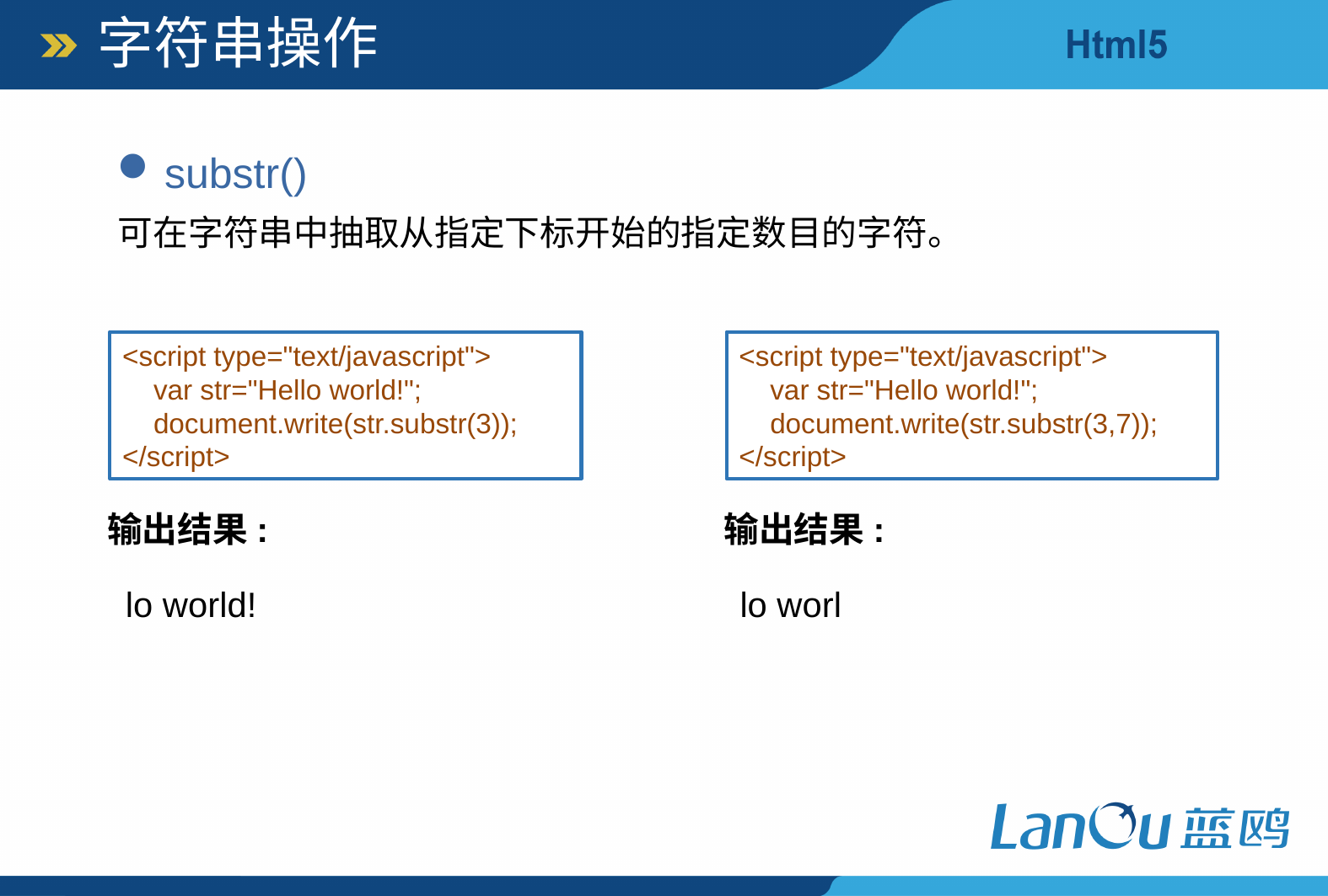

字符串操作
substr()
可在字符串中抽取从指定下标开始的指定数目的字符。
<script type="text/javascript">
    var str="Hello world!";
    document.write(str.substr(3));
</script>
<script type="text/javascript">
    var str="Hello world!";
    document.write(str.substr(3,7));
</script>
输出结果:
输出结果:
lo world!
lo worl